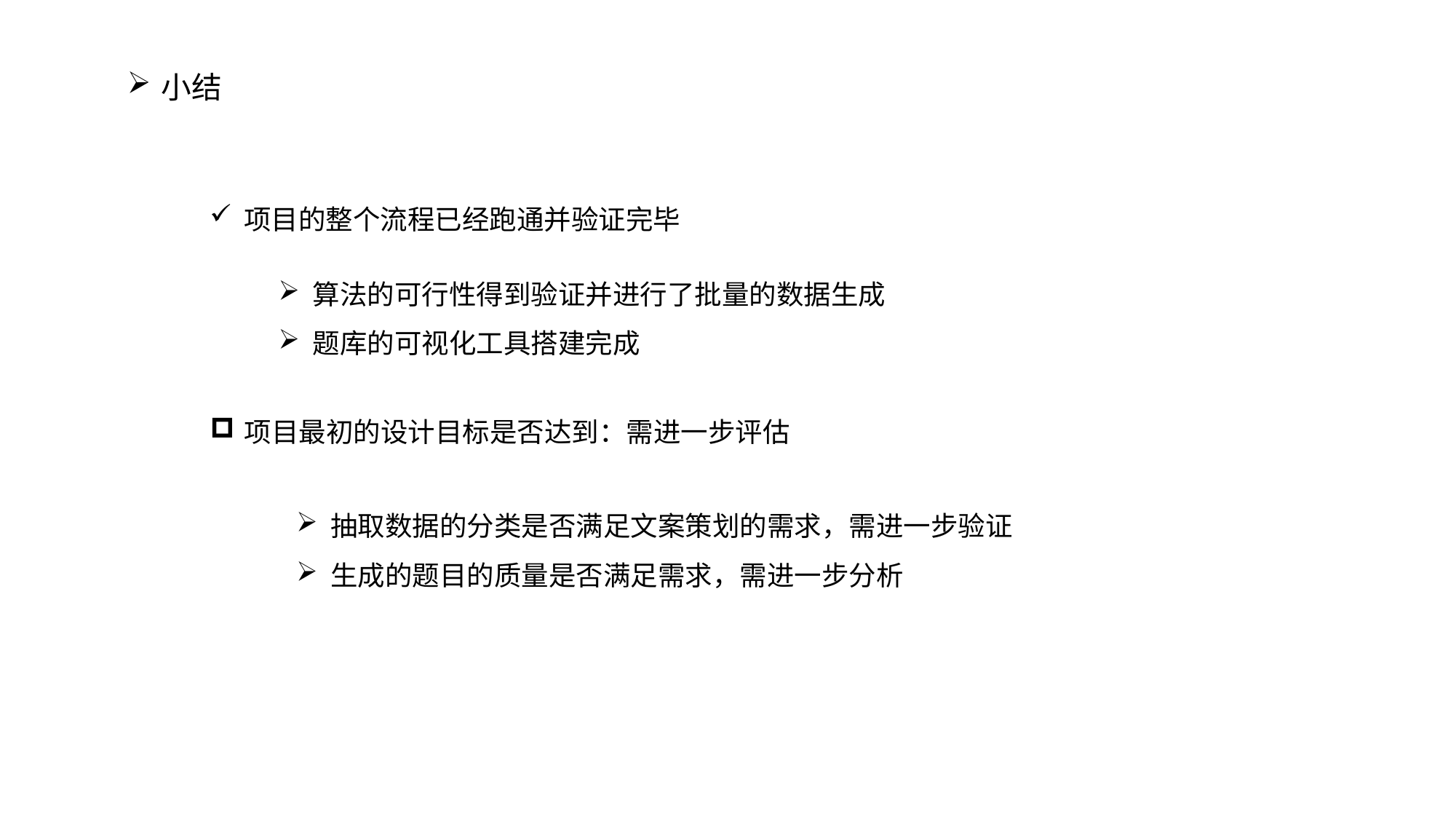

小结
项目的整个流程已经跑通并验证完毕
算法的可行性得到验证并进行了批量的数据生成
题库的可视化工具搭建完成
项目最初的设计目标是否达到：需进一步评估
抽取数据的分类是否满足文案策划的需求，需进一步验证
生成的题目的质量是否满足需求，需进一步分析